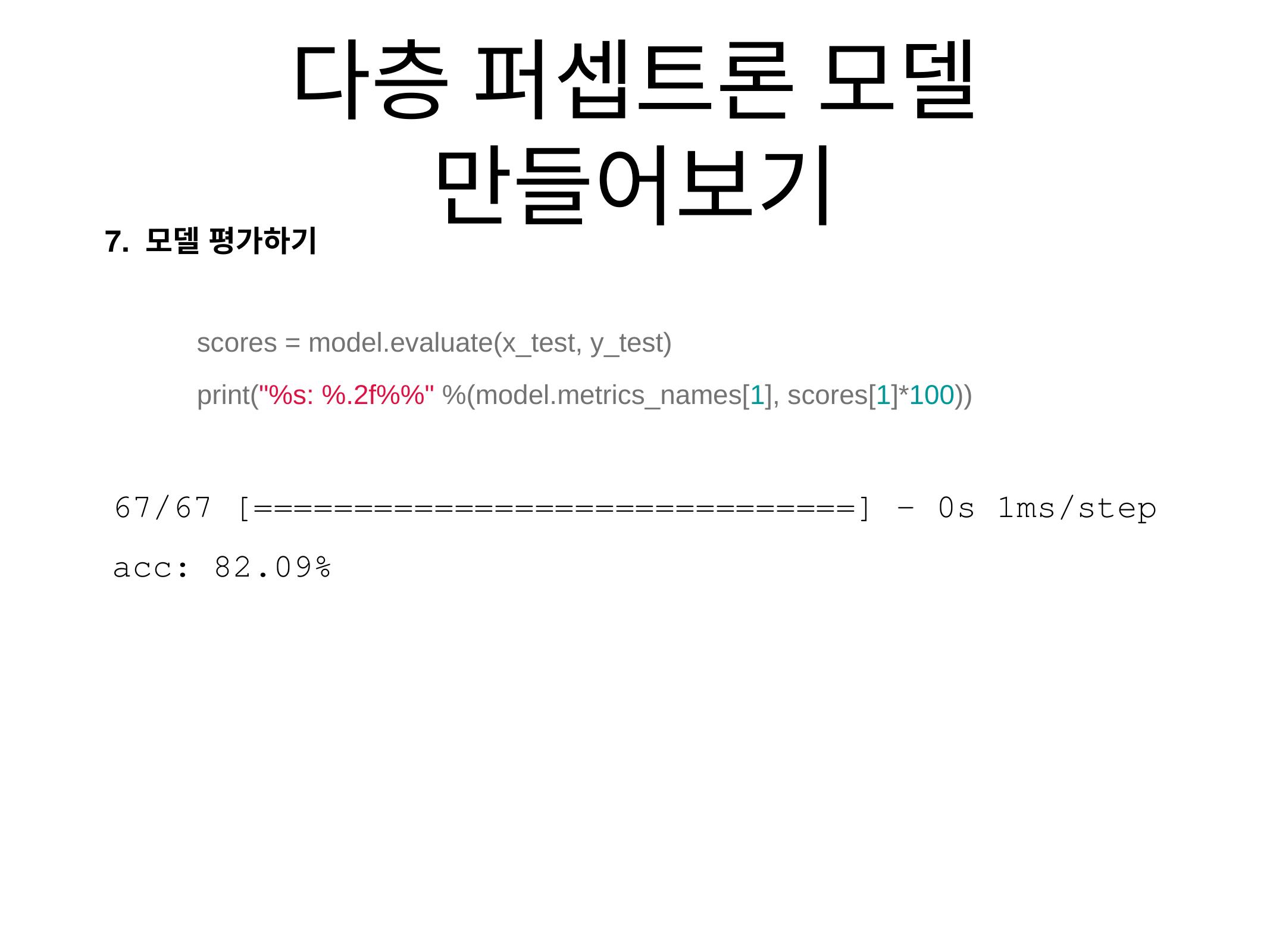

# 다층 퍼셉트론 모델 만들어보기
7. 모델 평가하기
scores = model.evaluate(x_test, y_test)
print("%s: %.2f%%" %(model.metrics_names[1], scores[1]*100))
67/67 [==============================] - 0s 1ms/step
acc: 82.09%